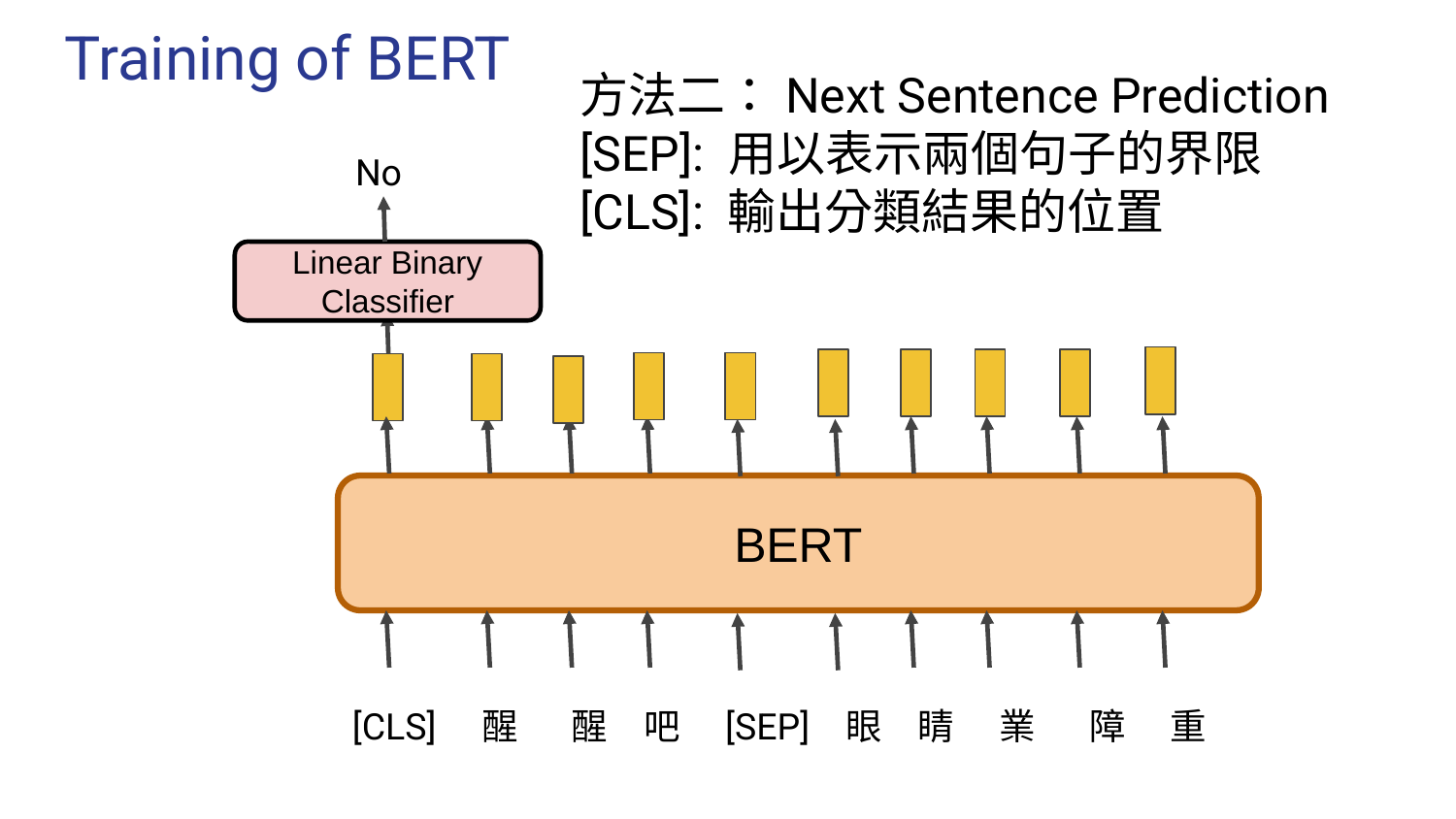

Training of BERT
方法二：Next Sentence Prediction
[SEP]: 用以表示兩個句子的界限
[CLS]: 輸出分類結果的位置
No
Linear Binary Classifier

BERT
[CLS]    醒      醒    吧    [SEP]   眼    睛     業      障     重